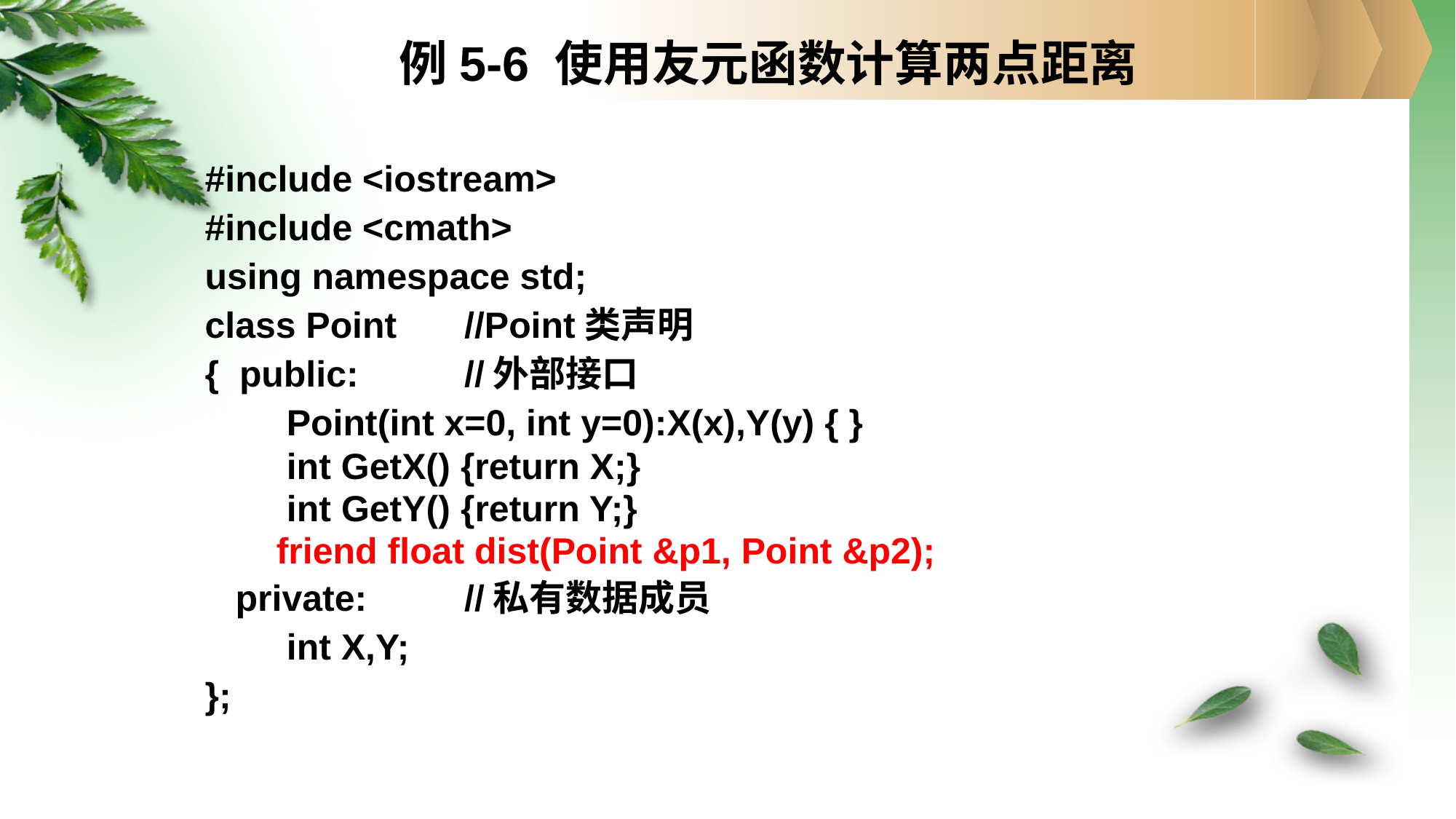

# 例5-6 使用友元函数计算两点距离
#include <iostream>
#include <cmath>
using namespace std;
class Point	//Point类声明
{  public:	//外部接口
	    Point(int x=0, int y=0):X(x),Y(y) { }
        int GetX() {return X;}
	    int GetY() {return Y;}
       friend float dist(Point &p1, Point &p2);
   private:	//私有数据成员
	    int X,Y;
};